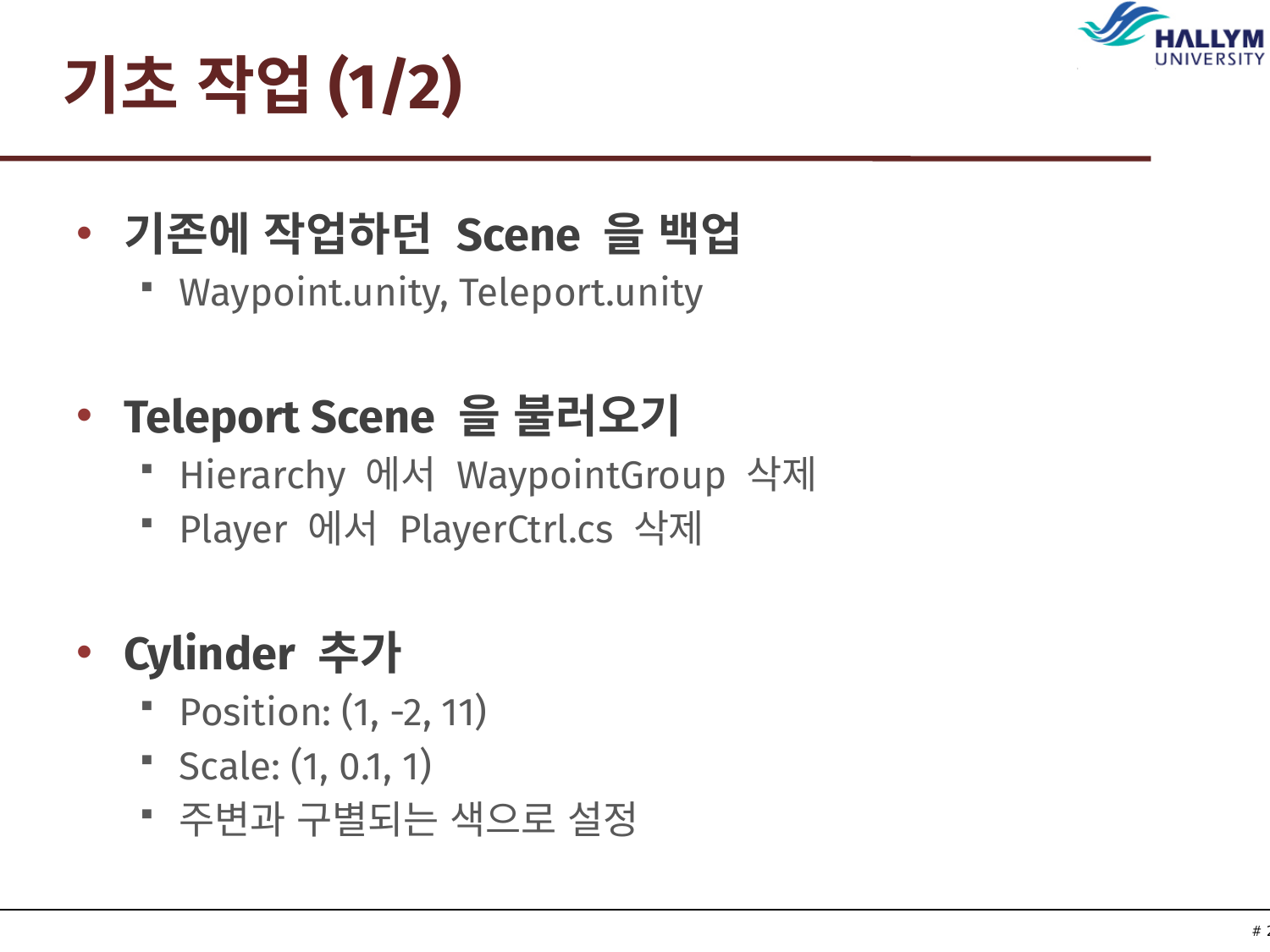

# 기초 작업(1/2)
기존에 작업하던 Scene 을 백업
Waypoint.unity, Teleport.unity

Teleport Scene 을 불러오기
Hierarchy 에서 WaypointGroup 삭제
Player 에서 PlayerCtrl.cs 삭제

Cylinder 추가
Position: (1, -2, 11)
Scale: (1, 0.1, 1)
주변과 구별되는 색으로 설정